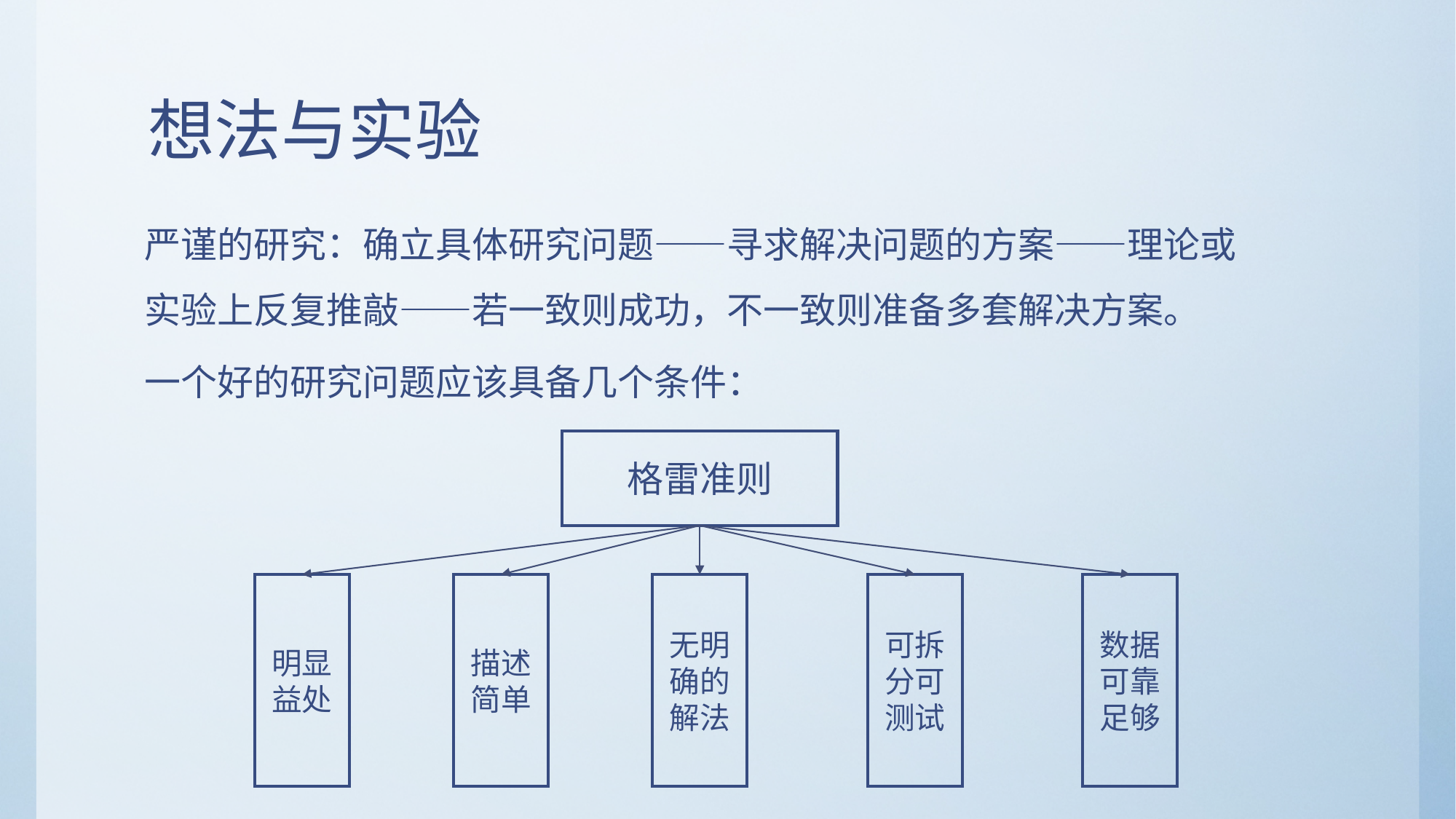

# 想法与实验
严谨的研究：确立具体研究问题——寻求解决问题的方案——理论或实验上反复推敲——若一致则成功，不一致则准备多套解决方案。
一个好的研究问题应该具备几个条件：

格雷准则
描述简单
无明确的解法
可拆分可测试
数据可靠足够
明显益处